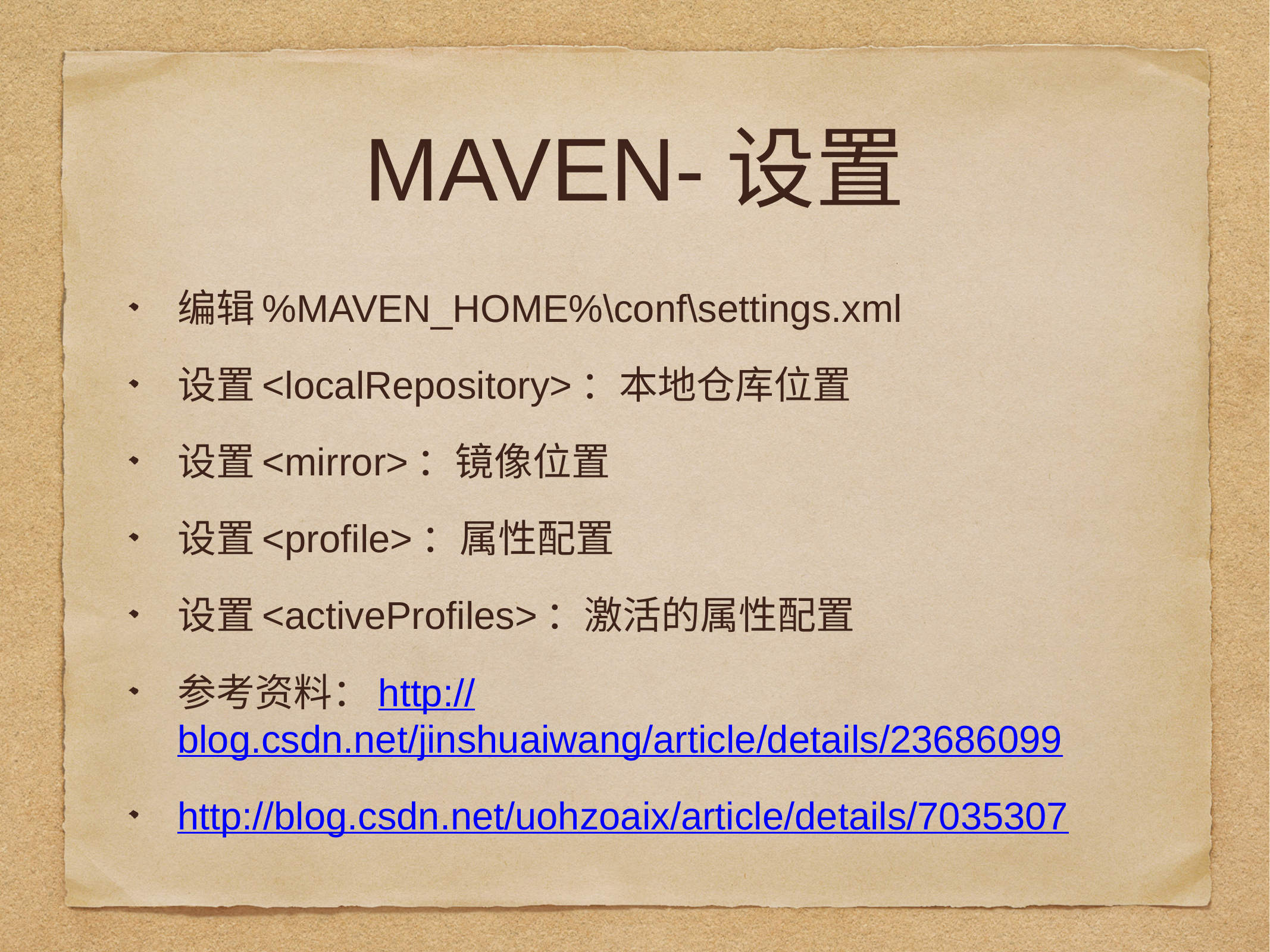

# MAVEN-设置
编辑%MAVEN_HOME%\conf\settings.xml
设置<localRepository>：本地仓库位置
设置<mirror>：镜像位置
设置<profile>：属性配置
设置<activeProfiles>：激活的属性配置
参考资料：http://blog.csdn.net/jinshuaiwang/article/details/23686099
http://blog.csdn.net/uohzoaix/article/details/7035307